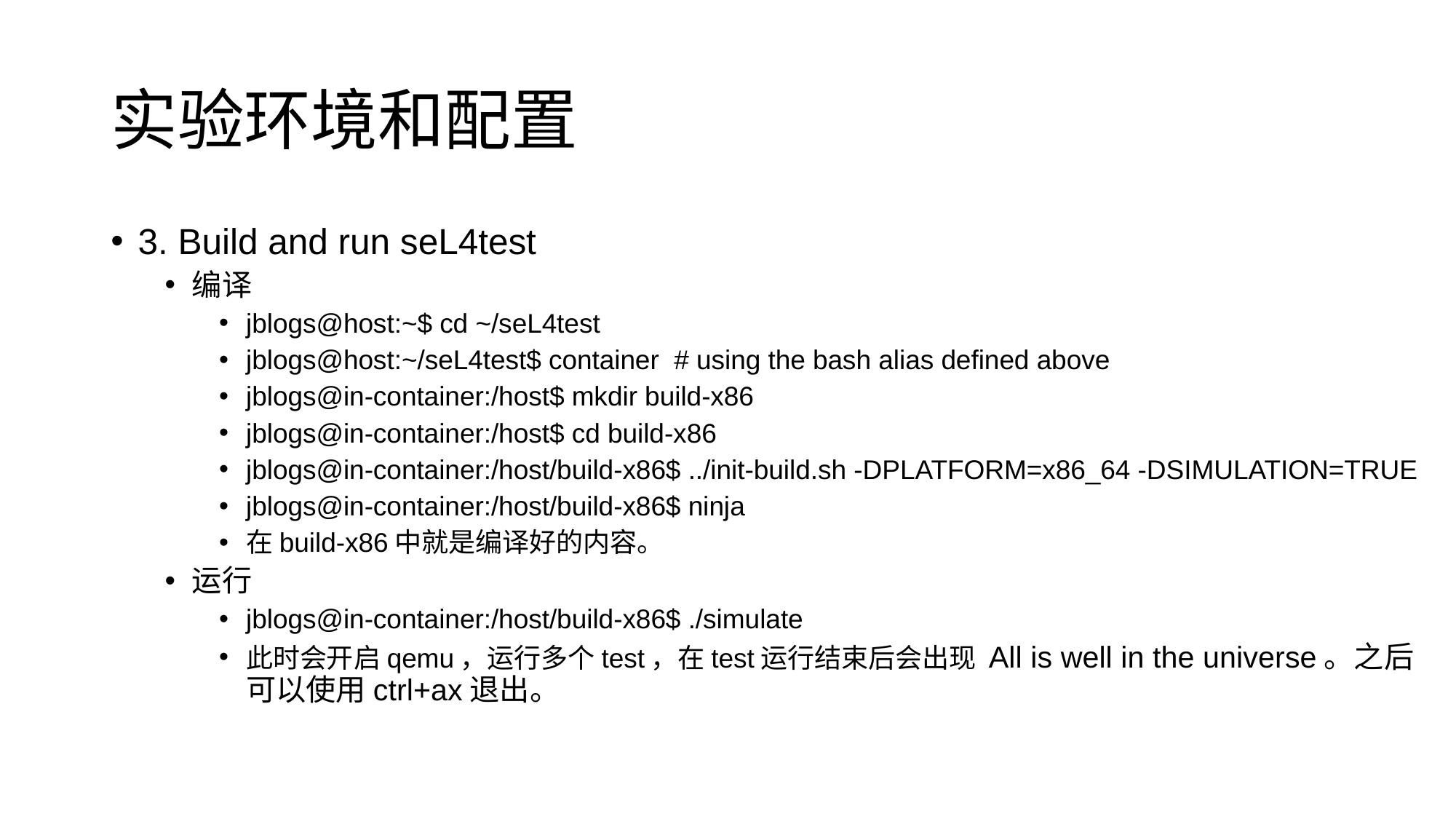

# 实验环境和配置
3. Build and run seL4test
编译
jblogs@host:~$ cd ~/seL4test
jblogs@host:~/seL4test$ container  # using the bash alias defined above
jblogs@in-container:/host$ mkdir build-x86
jblogs@in-container:/host$ cd build-x86
jblogs@in-container:/host/build-x86$ ../init-build.sh -DPLATFORM=x86_64 -DSIMULATION=TRUE
jblogs@in-container:/host/build-x86$ ninja
在build-x86中就是编译好的内容。
运行
jblogs@in-container:/host/build-x86$ ./simulate
此时会开启qemu，运行多个test，在test运行结束后会出现 All is well in the universe。之后可以使用ctrl+ax退出。

3